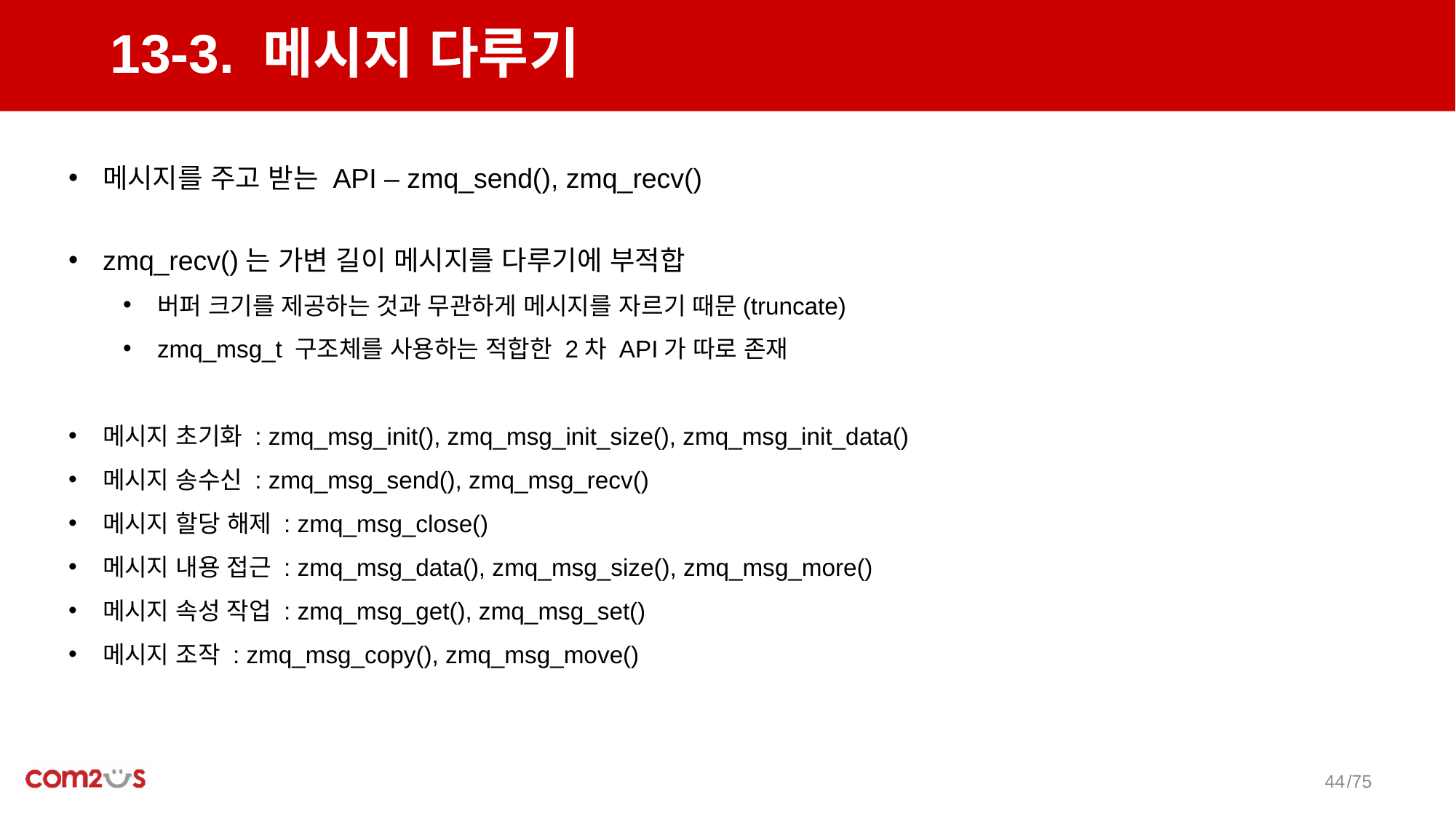

# 13-3. 메시지 다루기
메시지를 주고 받는 API – zmq_send(), zmq_recv()

zmq_recv()는 가변 길이 메시지를 다루기에 부적합
버퍼 크기를 제공하는 것과 무관하게 메시지를 자르기 때문(truncate)
zmq_msg_t 구조체를 사용하는 적합한 2차 API가 따로 존재

메시지 초기화 : zmq_msg_init(), zmq_msg_init_size(), zmq_msg_init_data()
메시지 송수신 : zmq_msg_send(), zmq_msg_recv()
메시지 할당 해제 : zmq_msg_close()
메시지 내용 접근 : zmq_msg_data(), zmq_msg_size(), zmq_msg_more()
메시지 속성 작업 : zmq_msg_get(), zmq_msg_set()
메시지 조작 : zmq_msg_copy(), zmq_msg_move()
44